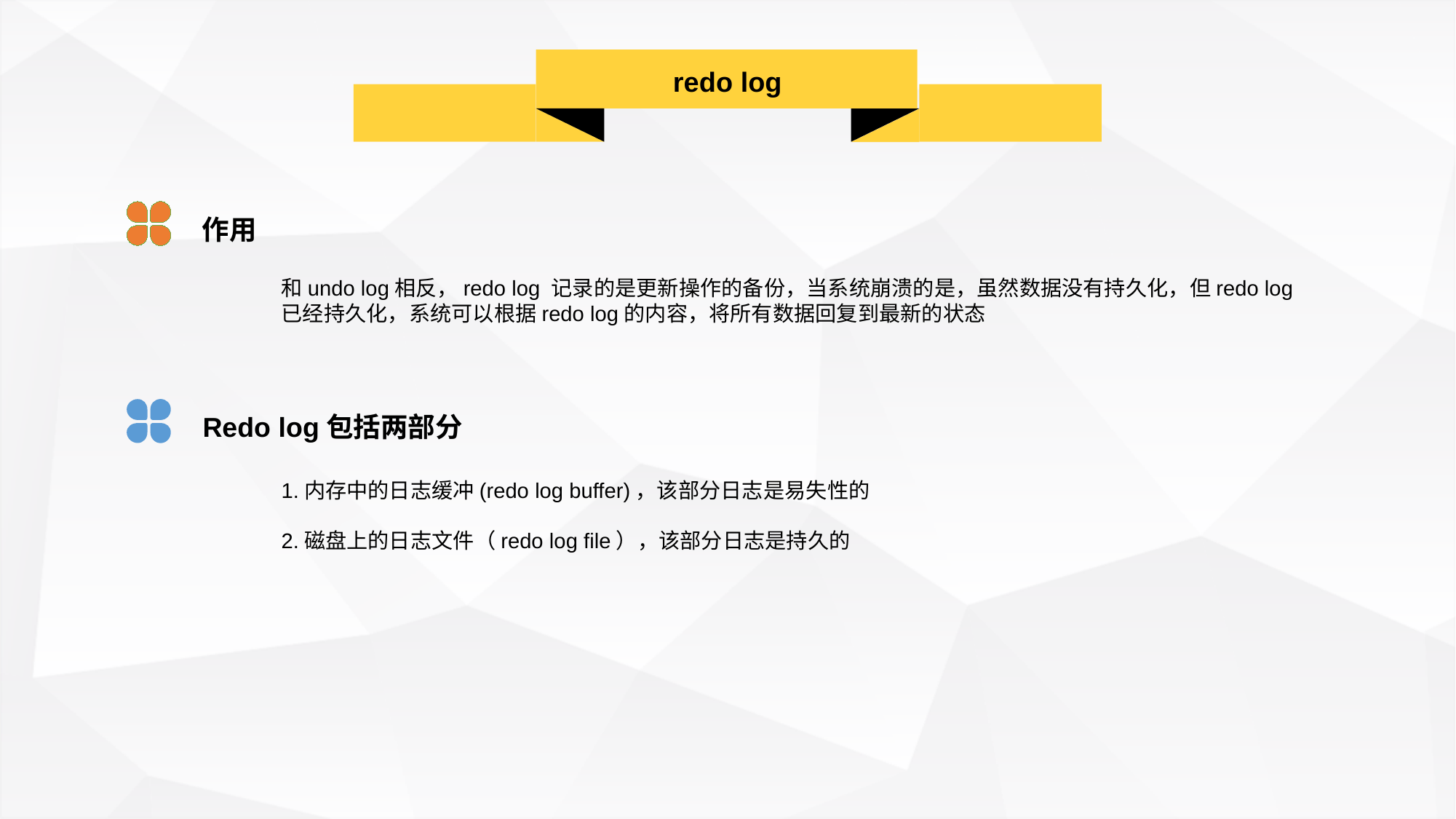

# redo log

作用
和undo log相反，redo log 记录的是更新操作的备份，当系统崩溃的是，虽然数据没有持久化，但redo log已经持久化，系统可以根据redo log的内容，将所有数据回复到最新的状态

Redo log包括两部分
1.内存中的日志缓冲(redo log buffer)，该部分日志是易失性的

2.磁盘上的日志文件（redo log file），该部分日志是持久的